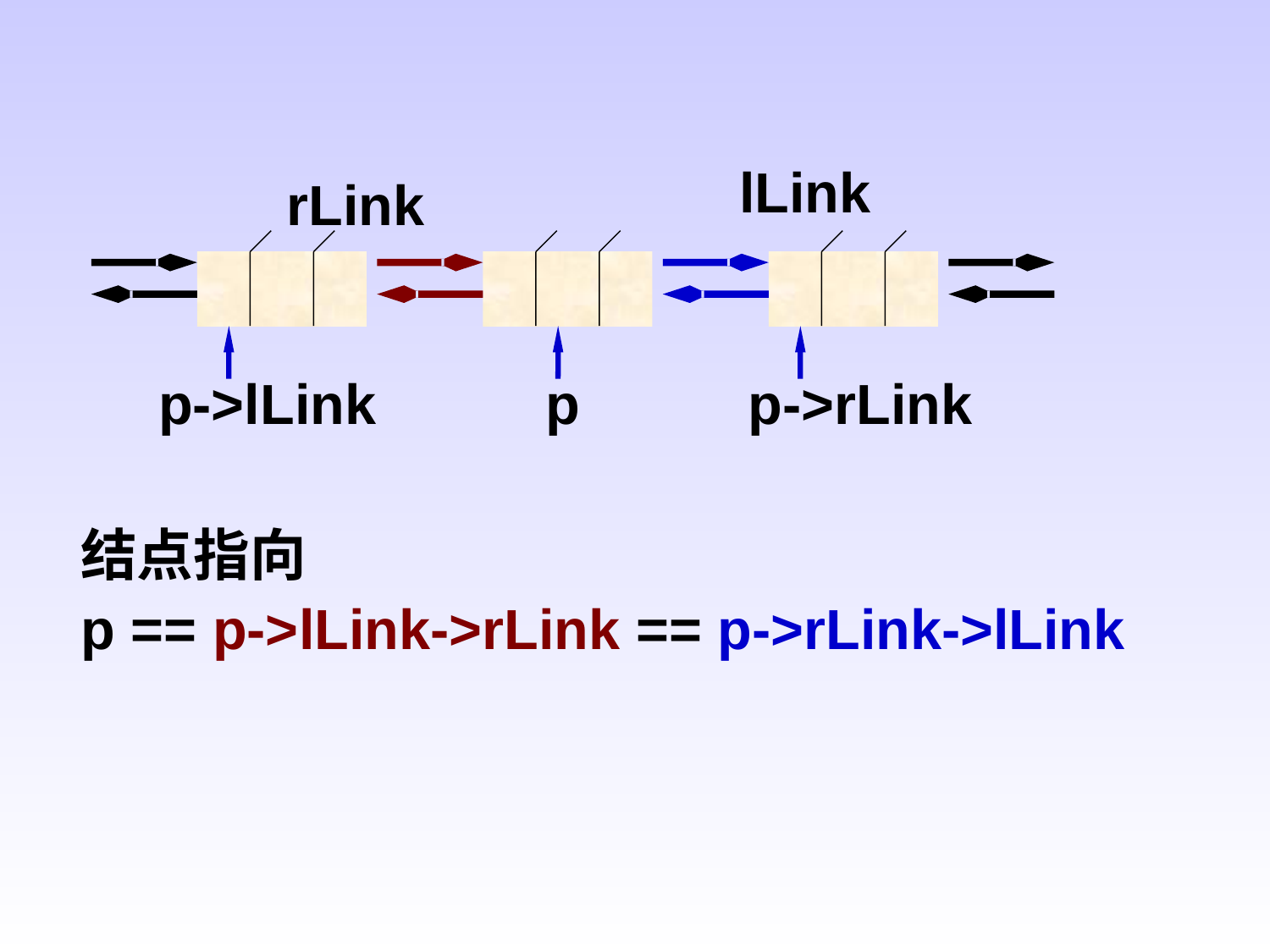

lLink
rLink

p->lLink
p
p->rLink
结点指向
p == p->lLink->rLink == p->rLink->lLink